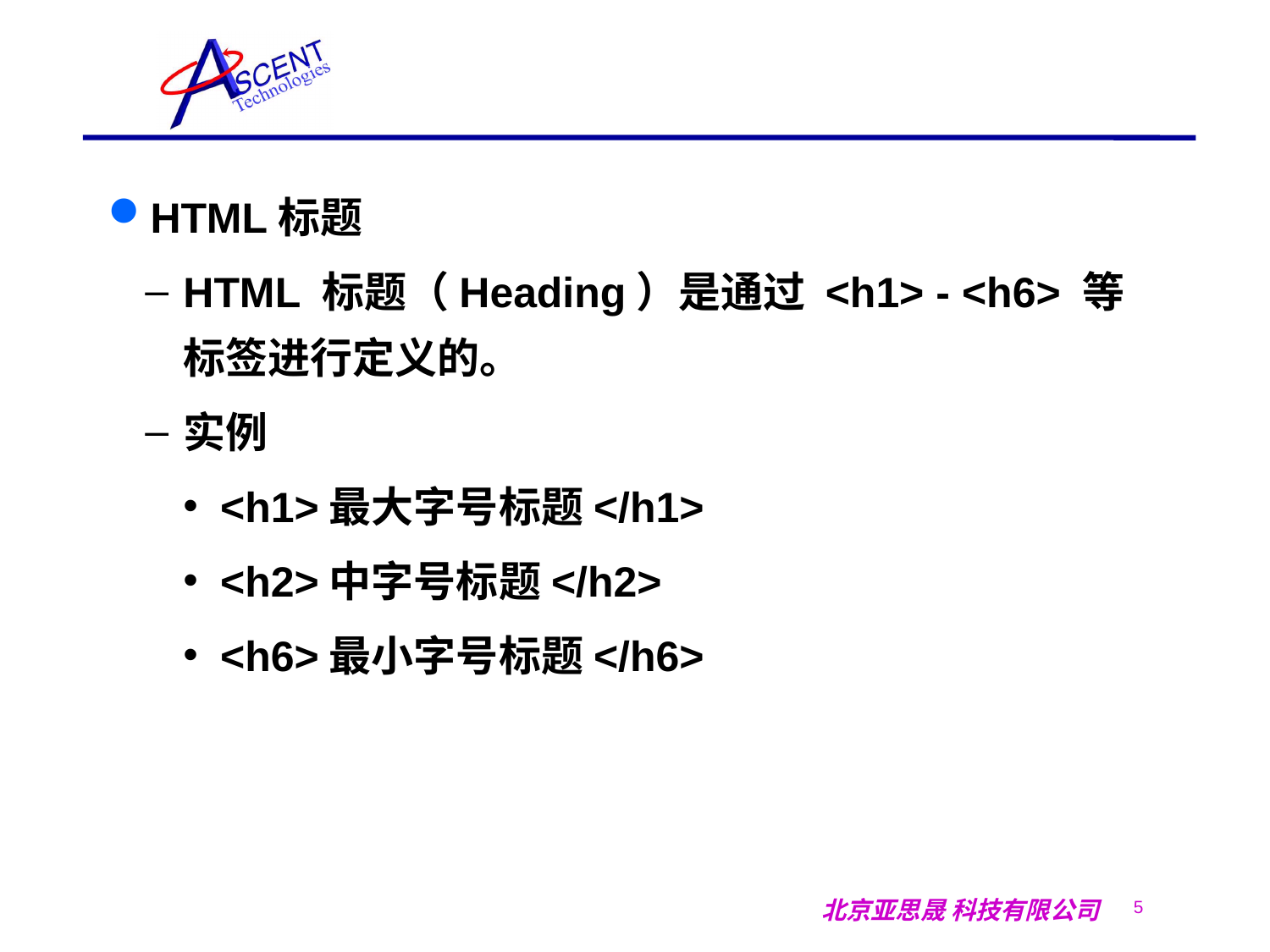

HTML标题
HTML 标题（Heading）是通过 <h1> - <h6> 等标签进行定义的。
实例
<h1>最大字号标题</h1>
<h2>中字号标题</h2>
<h6>最小字号标题</h6>